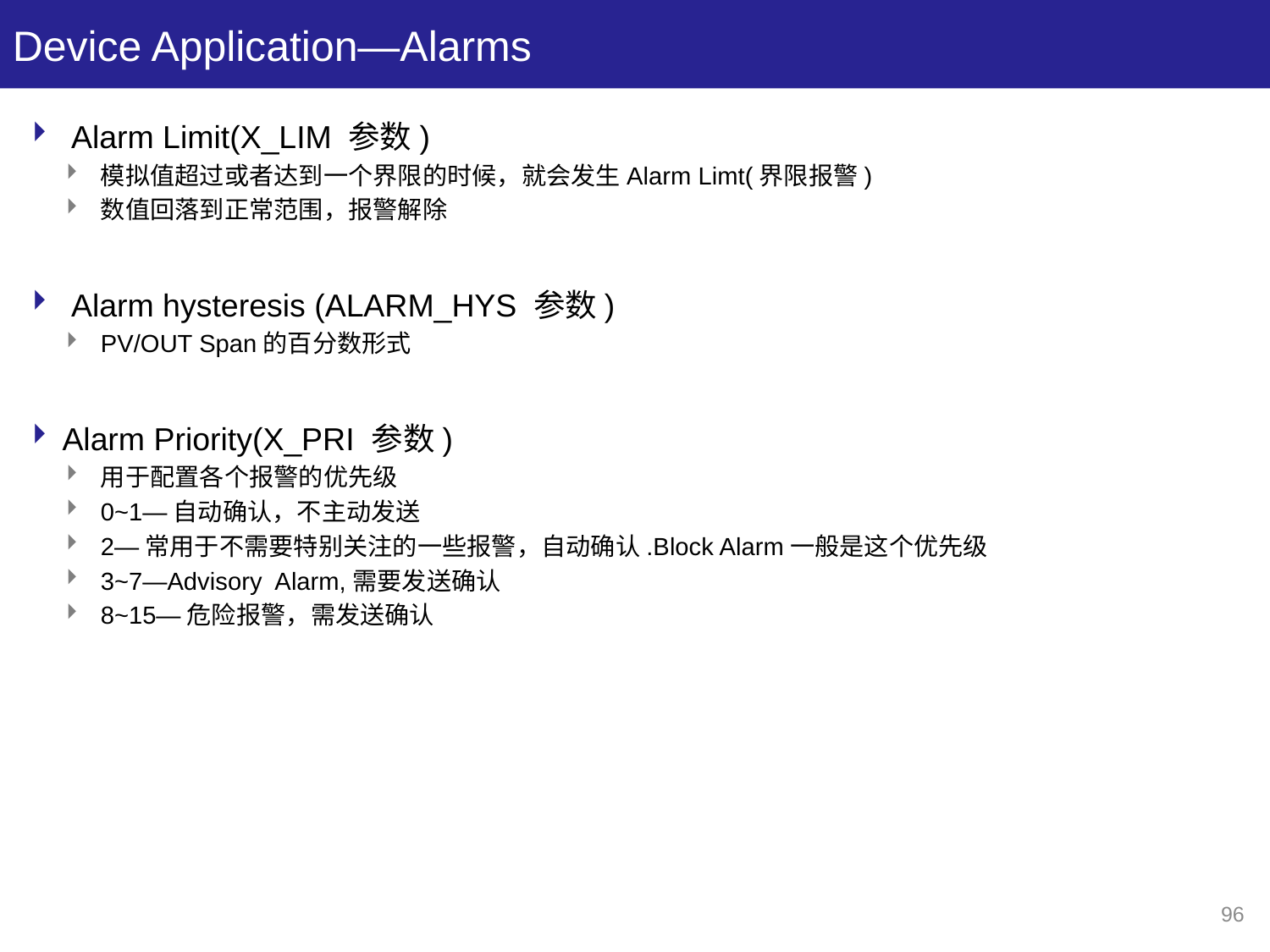

# Device Application—Alarms
 Alarm Limit(X_LIM 参数)
模拟值超过或者达到一个界限的时候，就会发生Alarm Limt(界限报警)
数值回落到正常范围，报警解除

 Alarm hysteresis (ALARM_HYS 参数)
PV/OUT Span的百分数形式

Alarm Priority(X_PRI 参数)
用于配置各个报警的优先级
0~1—自动确认，不主动发送
2—常用于不需要特别关注的一些报警，自动确认.Block Alarm一般是这个优先级
3~7—Advisory  Alarm,需要发送确认
8~15—危险报警，需发送确认

96